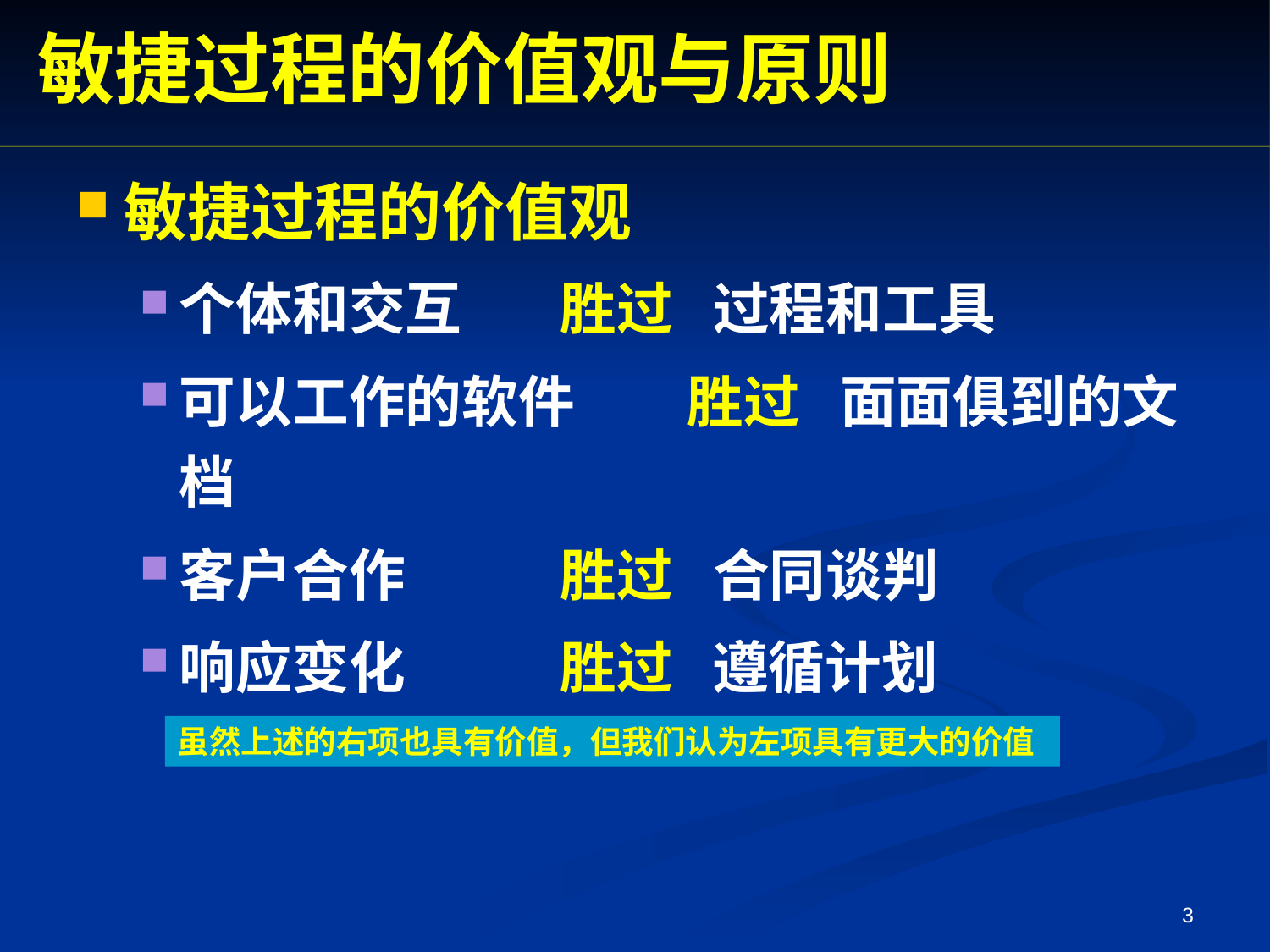

敏捷过程的价值观与原则

敏捷过程的价值观
个体和交互	胜过	  过程和工具
可以工作的软件	胜过	  面面俱到的文档
客户合作		胜过	  合同谈判
响应变化		胜过   遵循计划
虽然上述的右项也具有价值，但我们认为左项具有更大的价值
3